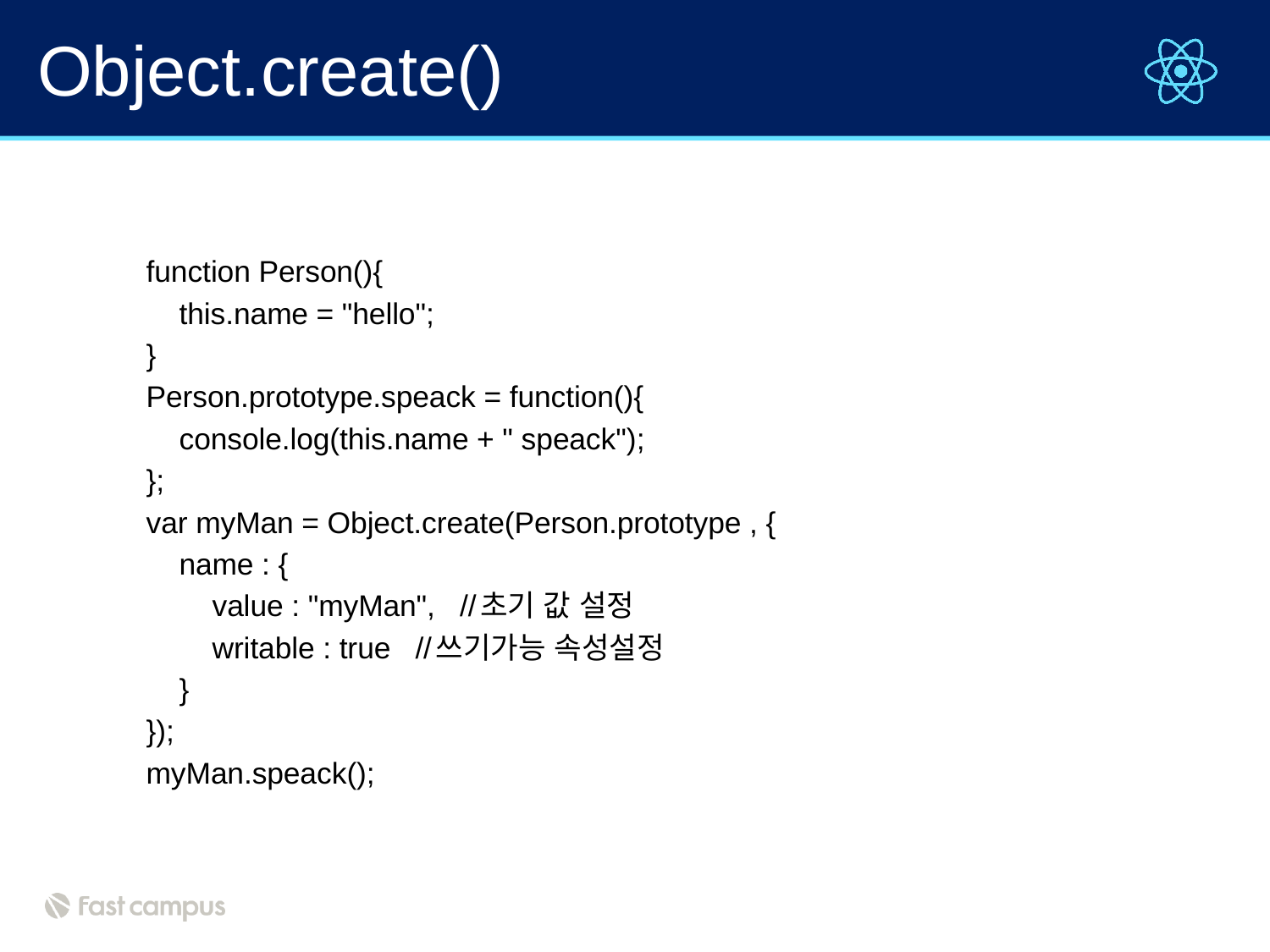

# Object.create()
function Person(){
    this.name = "hello";
}
Person.prototype.speack = function(){
    console.log(this.name + " speack");
};
var myMan = Object.create(Person.prototype , {
    name : {
        value : "myMan",   //초기 값 설정
        writable : true   //쓰기가능 속성설정
    }
});
myMan.speack();